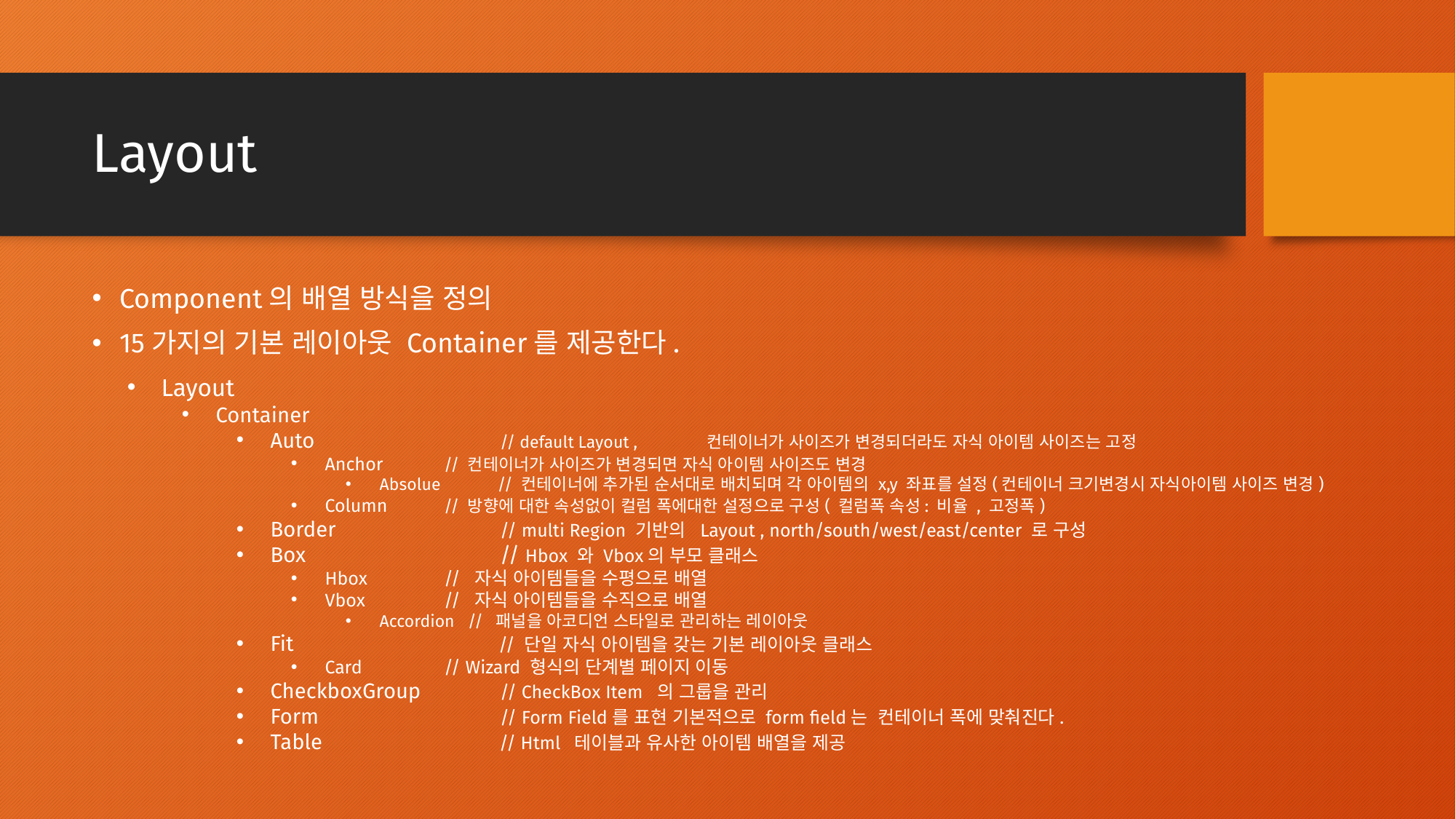

# Layout
Component의 배열 방식을 정의
15가지의 기본 레이아웃 Container를 제공한다.
Layout
Container
Auto		  // default Layout , 	컨테이너가 사이즈가 변경되더라도 자식 아이템 사이즈는 고정
Anchor	  // 컨테이너가 사이즈가 변경되면 자식 아이템 사이즈도 변경
Absolue	  // 컨테이너에 추가된 순서대로 배치되며 각 아이템의 x,y 좌표를 설정(컨테이너 크기변경시 자식아이템 사이즈 변경)
Column	  // 방향에 대한 속성없이 컬럼 폭에대한 설정으로 구성( 컬럼폭 속성: 비율 , 고정폭)
Border		  // multi Region 기반의  Layout , north/south/west/east/center 로 구성
Box		  // Hbox 와 Vbox의 부모 클래스
Hbox	  //  자식 아이템들을 수평으로 배열
Vbox	  //  자식 아이템들을 수직으로 배열
Accordion   //  패널을 아코디언 스타일로 관리하는 레이아웃
Fit		  // 단일 자식 아이템을 갖는 기본 레이아웃 클래스
Card	  // Wizard 형식의 단계별 페이지 이동
CheckboxGroup	  // CheckBox Item  의 그룹을 관리
Form		  // Form Field를 표현 기본적으로 form field는  컨테이너 폭에 맞춰진다.
Table		  // Html  테이블과 유사한 아이템 배열을 제공